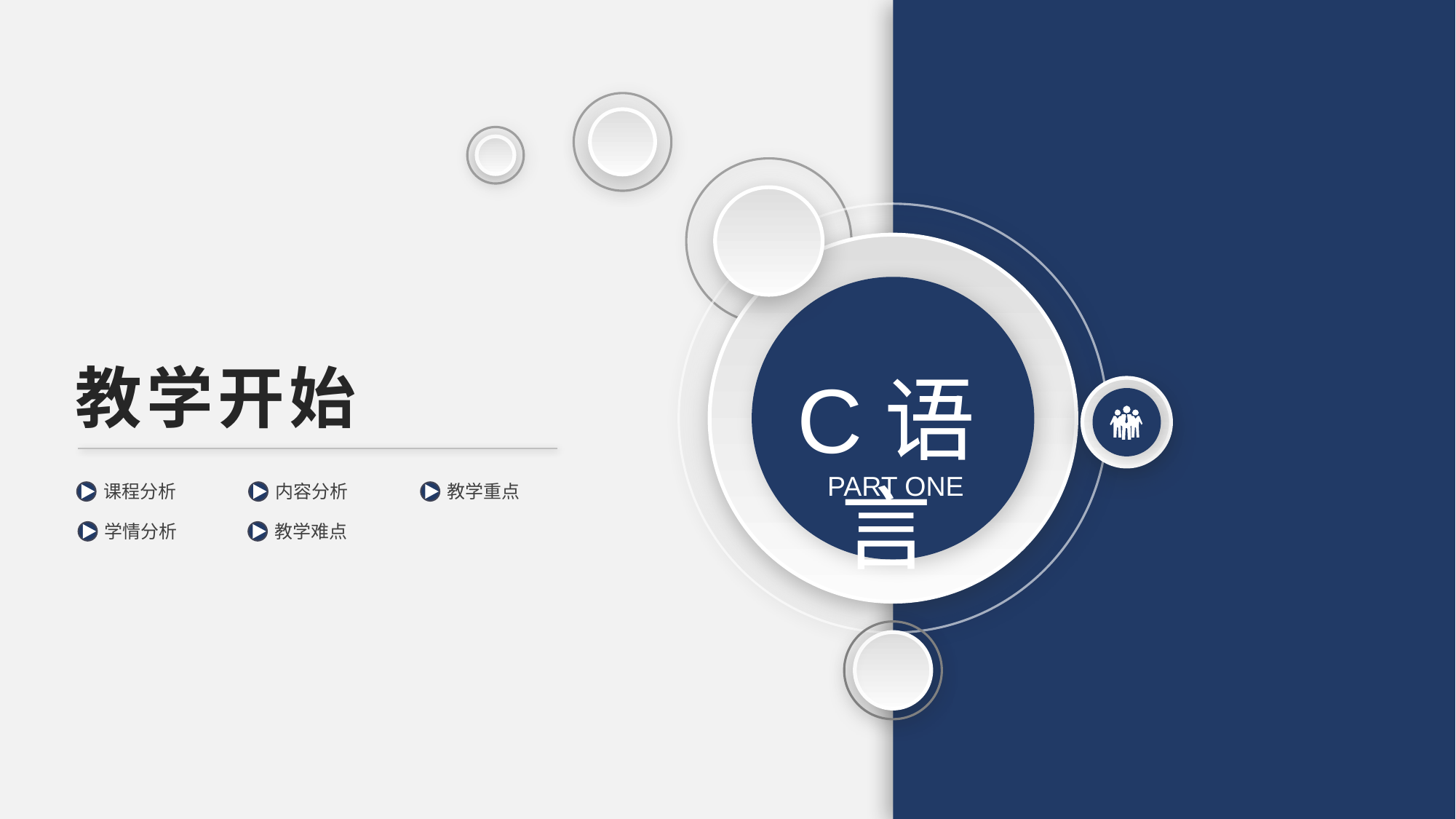

教学开始
C语言

PART ONE
课程分析

内容分析

教学重点

学情分析

教学难点